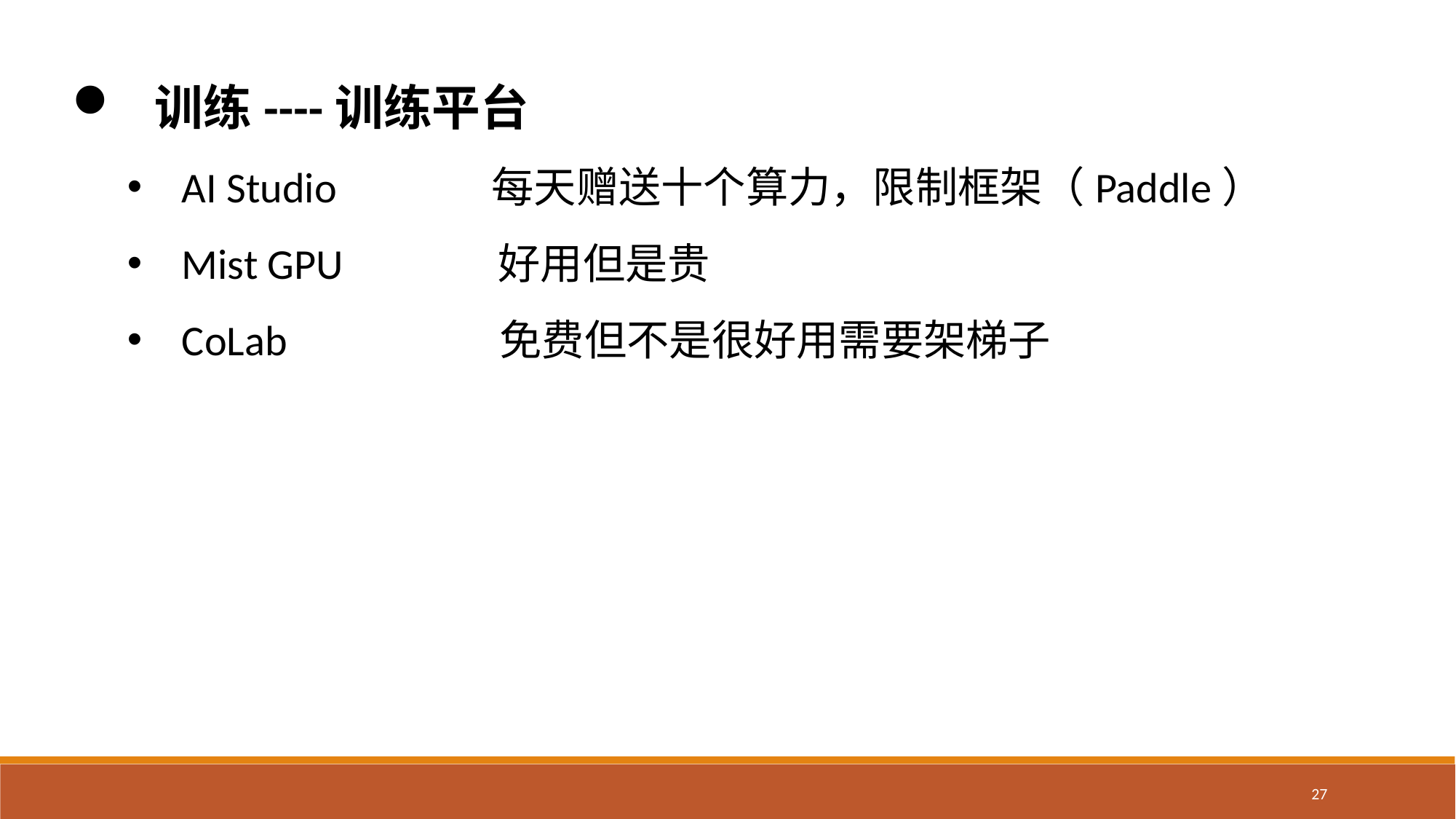

训练----训练平台
AI Studio               每天赠送十个算力，限制框架（Paddle）
Mist GPU               好用但是贵
CoLab                     免费但不是很好用需要架梯子

27